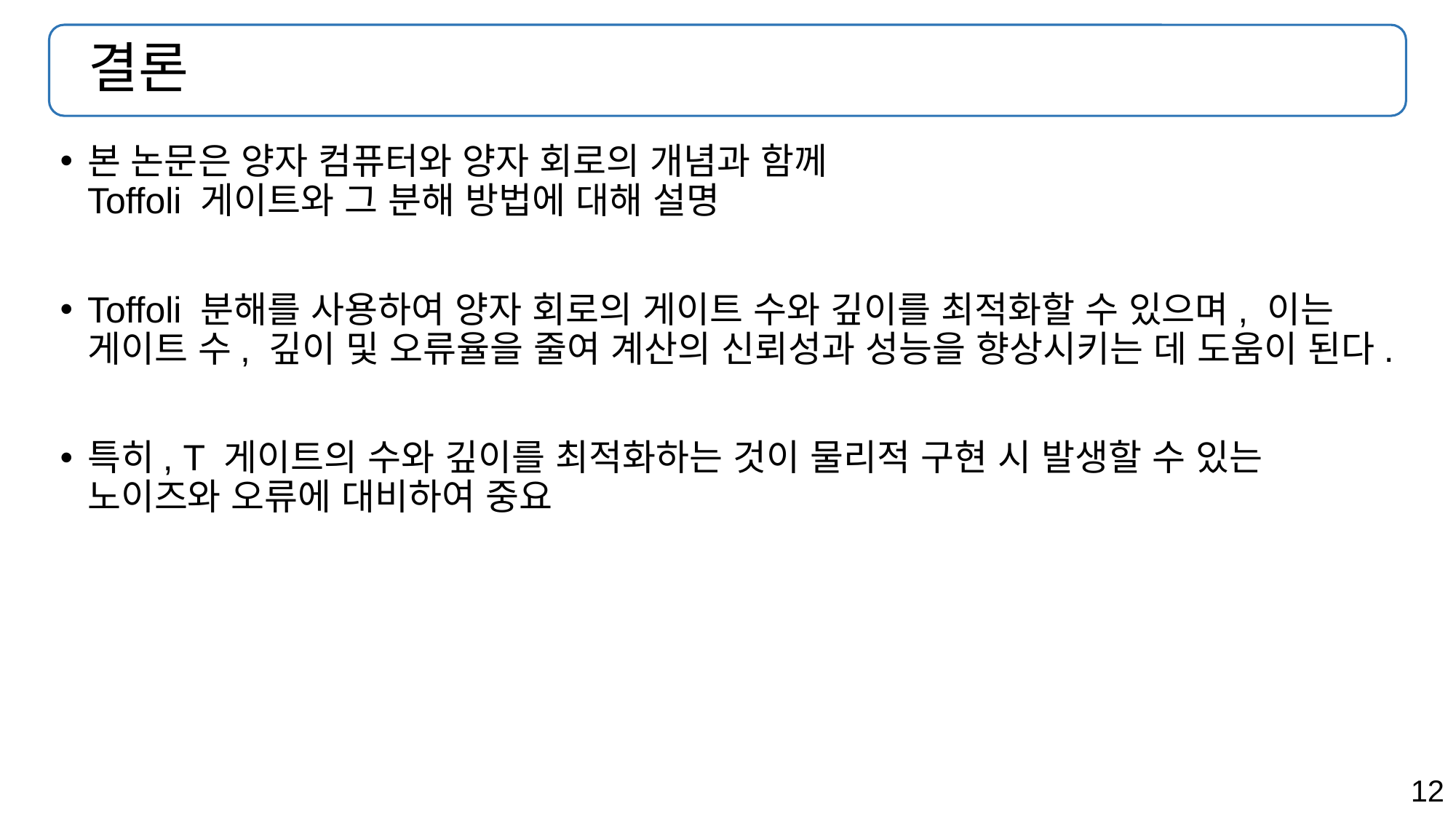

# 결론
본 논문은 양자 컴퓨터와 양자 회로의 개념과 함께
Toffoli 게이트와 그 분해 방법에 대해 설명

Toffoli 분해를 사용하여 양자 회로의 게이트 수와 깊이를 최적화할 수 있으며, 이는 게이트 수, 깊이 및 오류율을 줄여 계산의 신뢰성과 성능을 향상시키는 데 도움이 된다.

특히, T 게이트의 수와 깊이를 최적화하는 것이 물리적 구현 시 발생할 수 있는 노이즈와 오류에 대비하여 중요